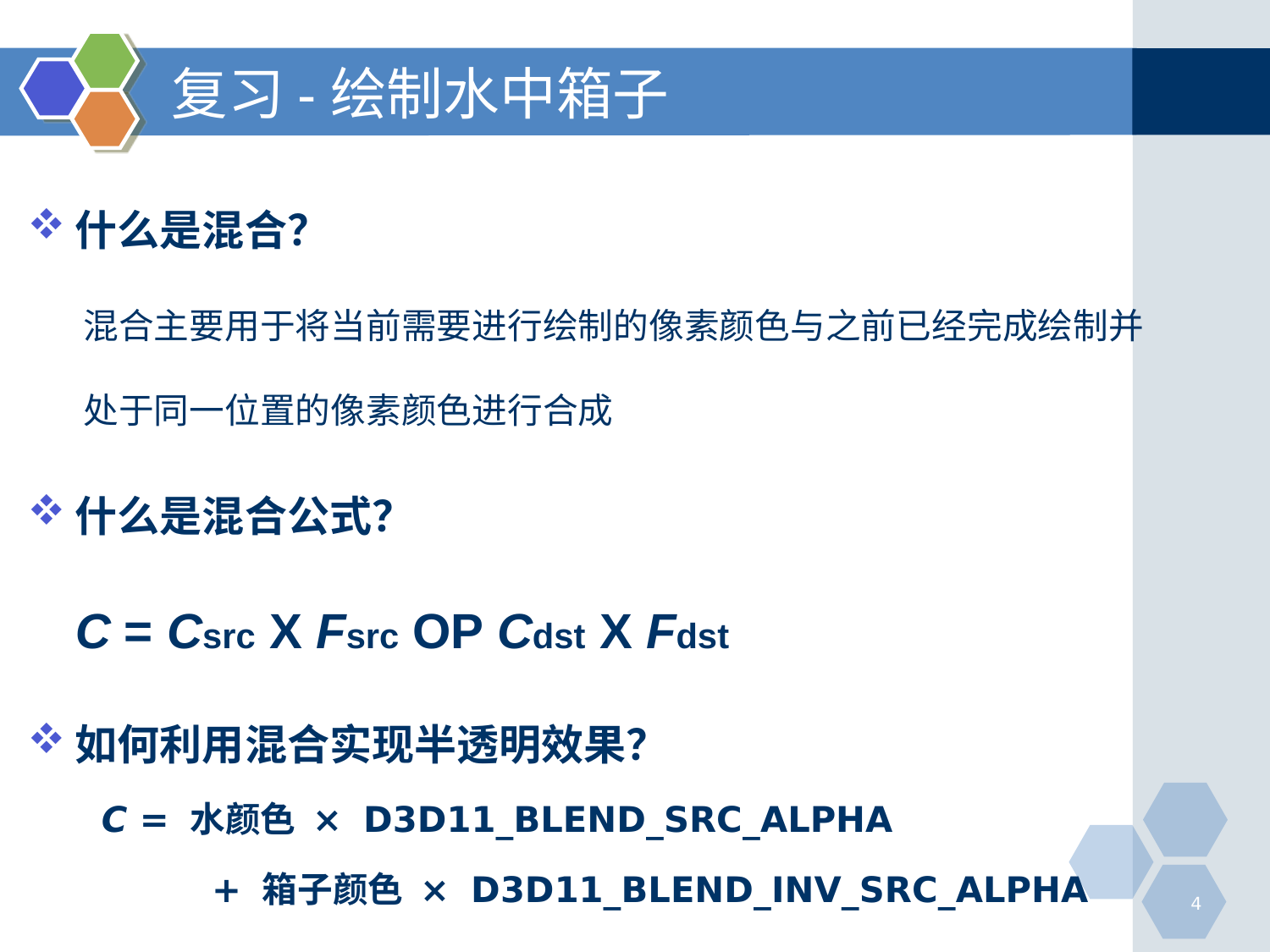

# 复习-绘制水中箱子
什么是混合？
混合主要用于将当前需要进行绘制的像素颜色与之前已经完成绘制并处于同一位置的像素颜色进行合成
什么是混合公式？
    C = Csrc X Fsrc OP Cdst X Fdst
如何利用混合实现半透明效果？
      C = 水颜色 × D3D11_BLEND_SRC_ALPHA
               + 箱子颜色 × D3D11_BLEND_INV_SRC_ALPHA

4